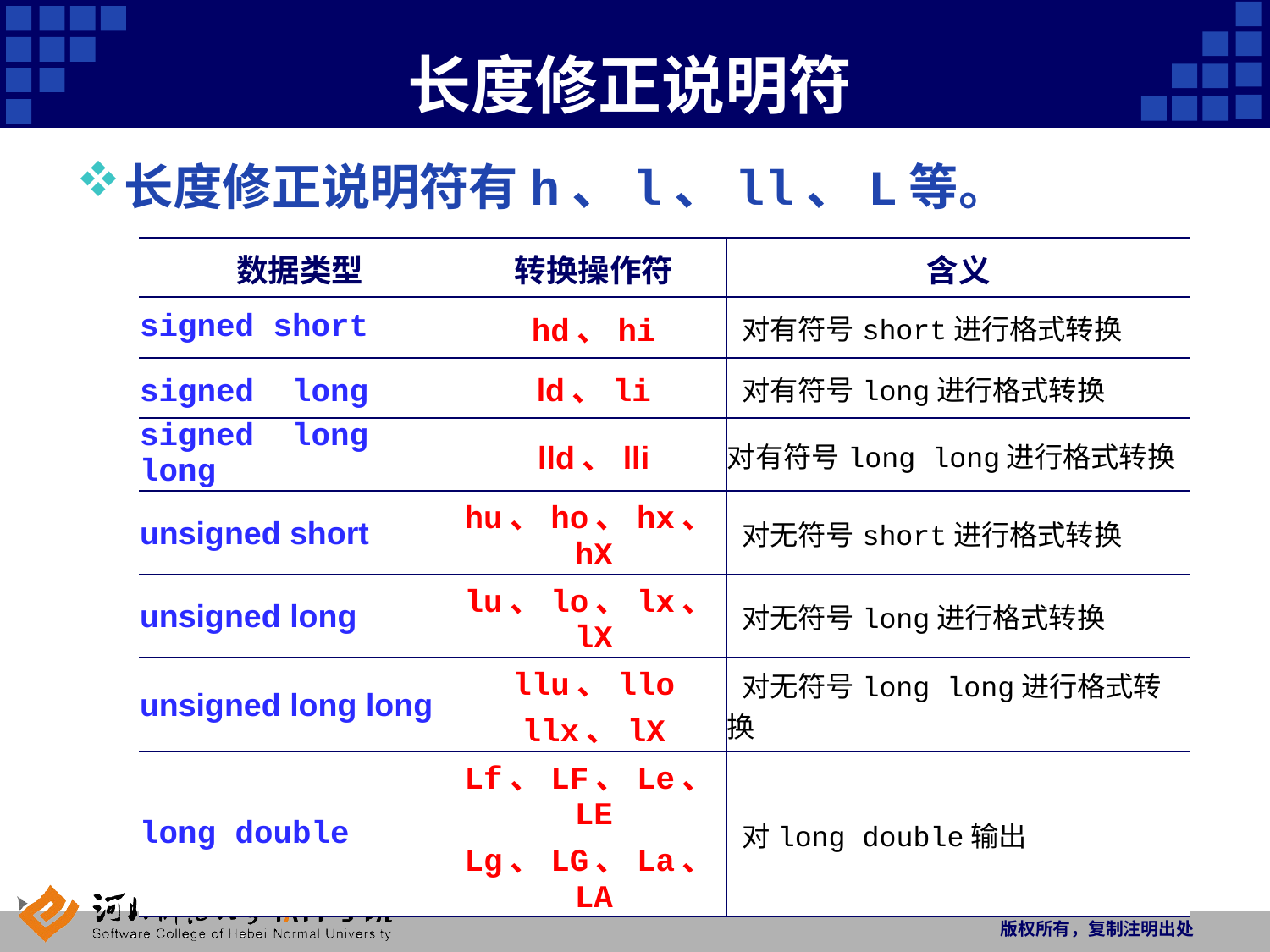

# 长度修正说明符
长度修正说明符有h、l、ll、L等。

| 数据类型 | 转换操作符 | 含义 |
| --- | --- | --- |
| signed short | hd、hi | 对有符号short进行格式转换 |
| signed long | ld、li | 对有符号long进行格式转换 |
| signed long long | lld、lli | 对有符号long long进行格式转换 |
| unsigned short | hu、ho、hx、hX | 对无符号short进行格式转换 |
| unsigned long | lu、lo、lx、lX | 对无符号long进行格式转换 |
| unsigned long long | llu、llo llx、lX | 对无符号long long进行格式转换 |
| long double | Lf、LF、Le、LE Lg、LG、La、LA | 对long double输出 |
版权所有，复制注明出处